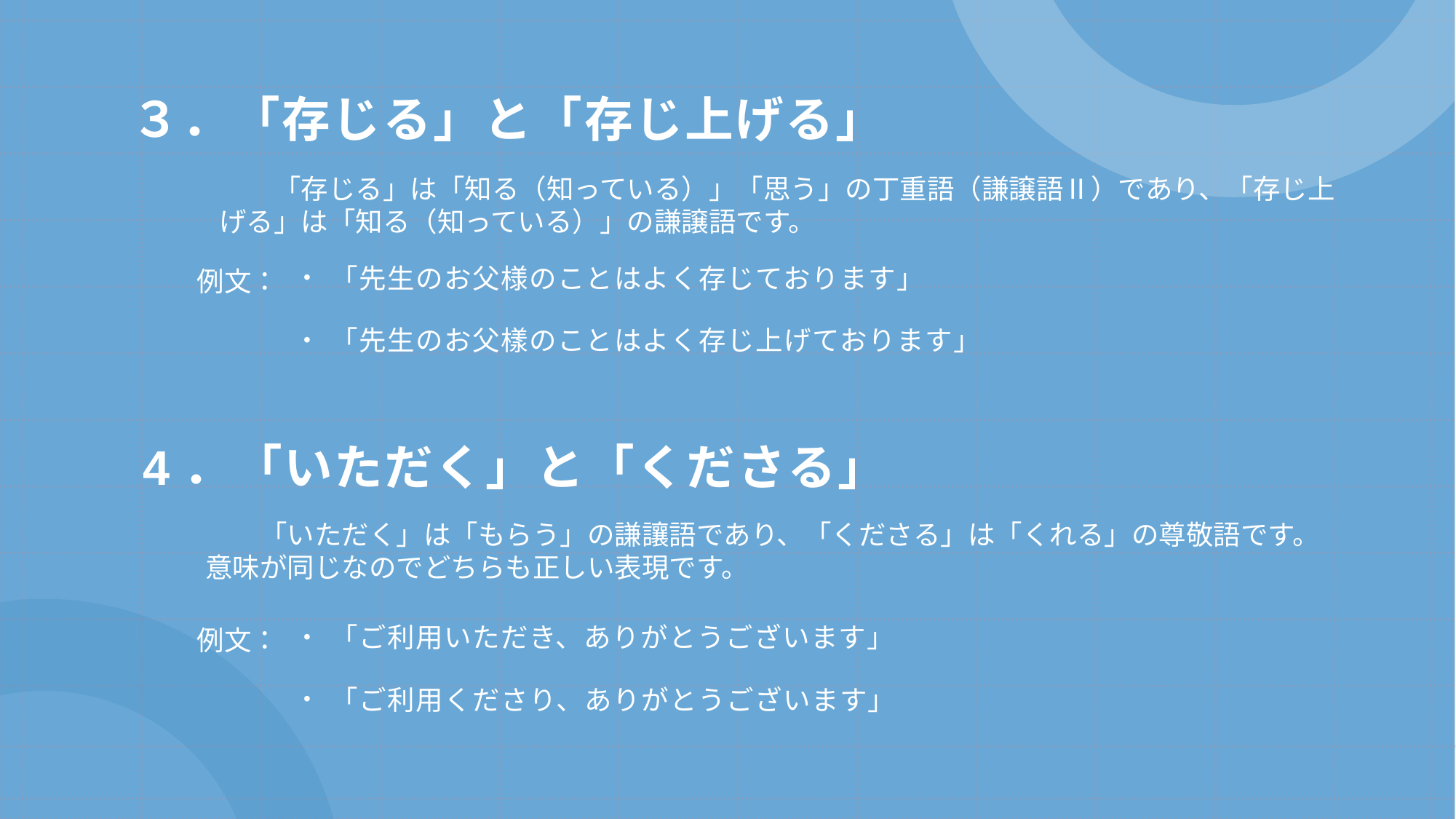

# ３．「存じる」と「存じ上げる」
「存じる」は「知る（知っている）」「思う」の丁重語（謙譲語Ⅱ）であり、「存じ上げる」は「知る（知っている）」の謙譲語です。
「先生のお父様のことはよく存じております」
「先生のお父樣のことはよく存じ上げております」
例文：

4．「いただく」と「くださる」
「いただく」は「もらう」の謙讓語であり、「くださる」は「くれる」の尊敬語です。意味が同じなのでどちらも正しい表現です。
「ご利用いただき、ありがとうございます」
「ご利用くださり、ありがとうございます」
例文：